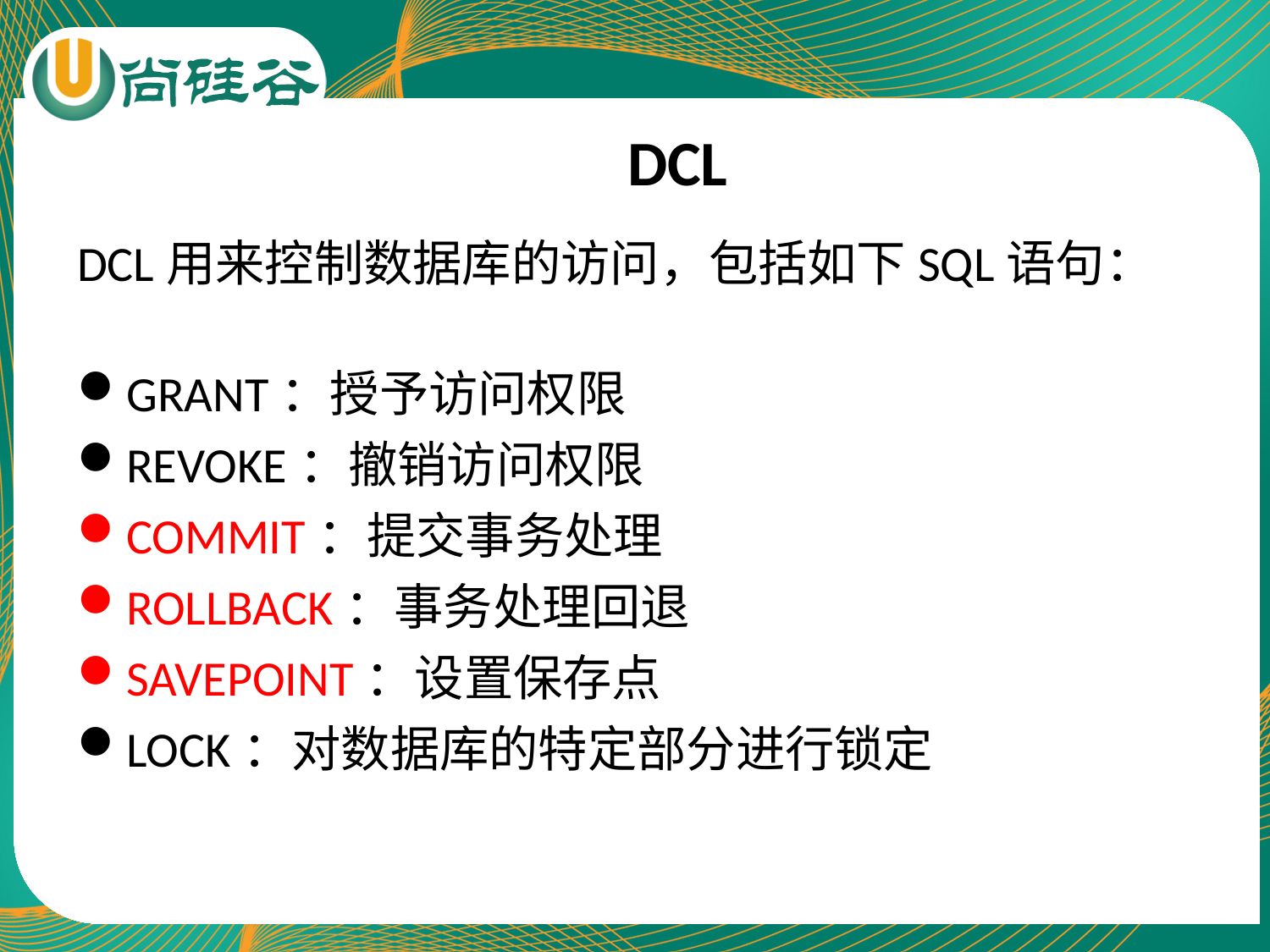

DCL
DCL用来控制数据库的访问，包括如下SQL语句：

GRANT：授予访问权限
REVOKE：撤销访问权限
COMMIT：提交事务处理
ROLLBACK：事务处理回退
SAVEPOINT：设置保存点
LOCK：对数据库的特定部分进行锁定